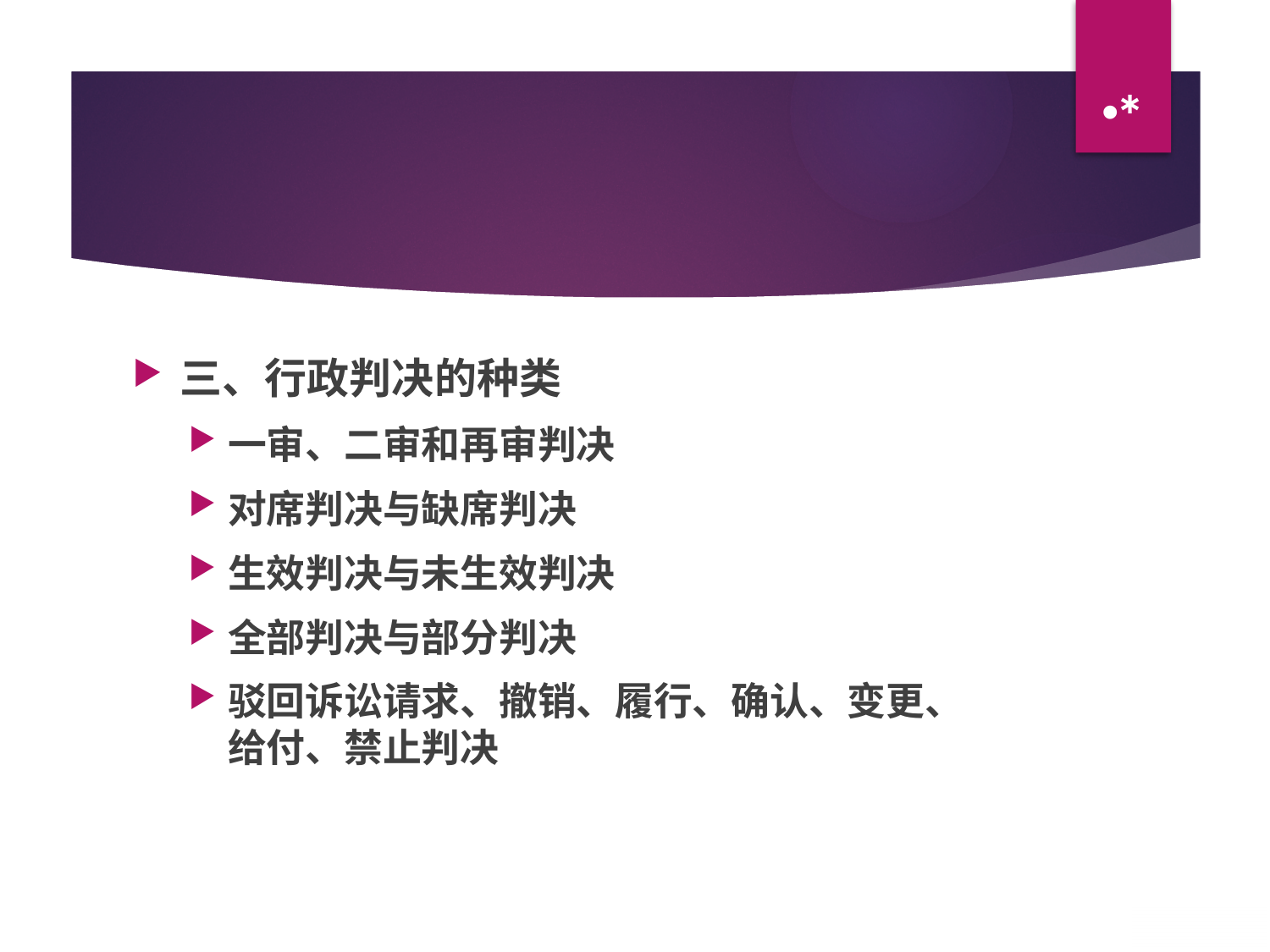

*
#
三、行政判决的种类
一审、二审和再审判决
对席判决与缺席判决
生效判决与未生效判决
全部判决与部分判决
驳回诉讼请求、撤销、履行、确认、变更、给付、禁止判决